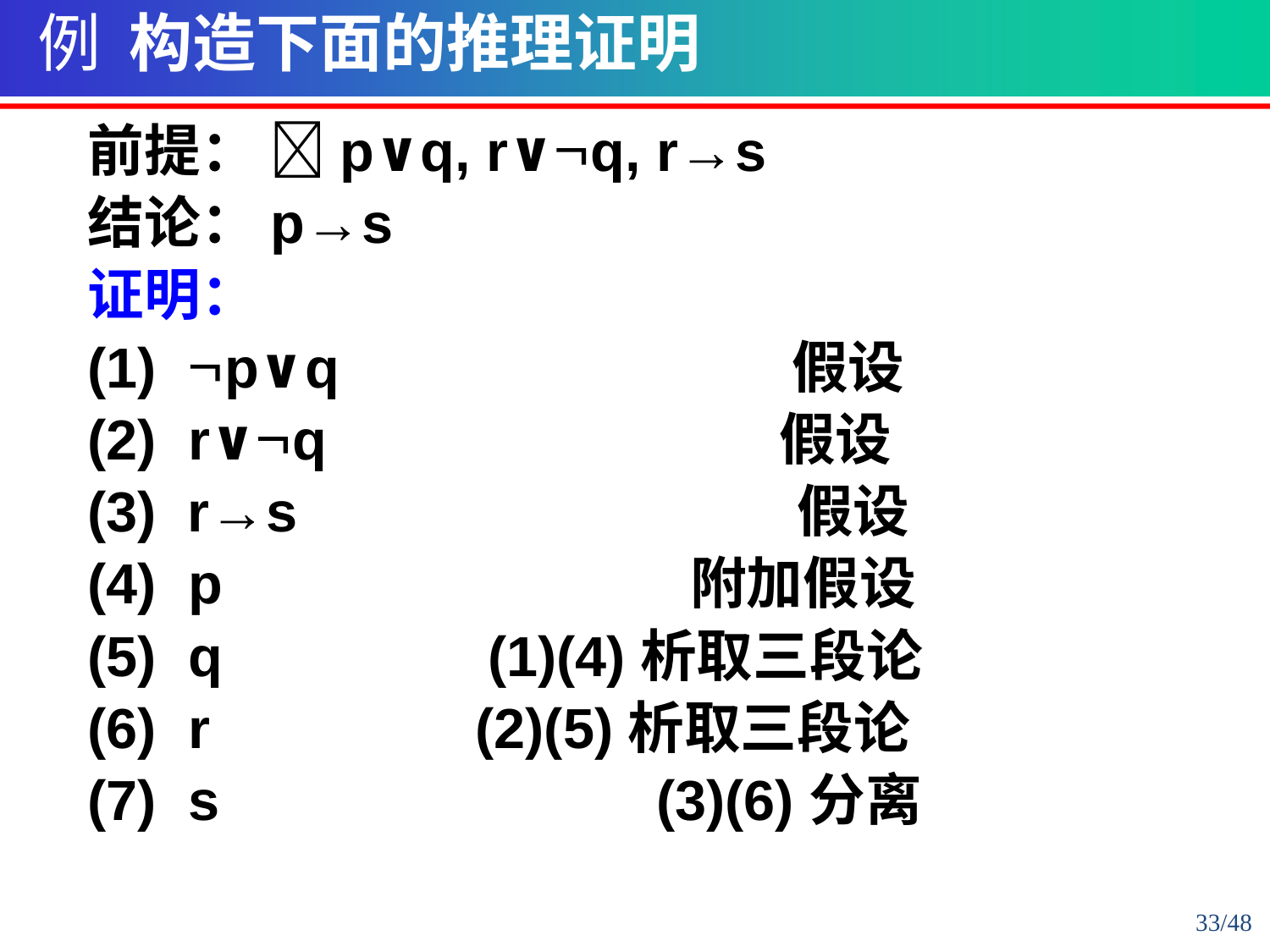

例  构造下面的推理证明
前提： ¬p∨q, r∨¬q, r→s
结论：p→s
证明：
 ¬p∨q                            假设
 r∨¬q                            假设
(3)  r→s                               假设
 p                             附加假设
 q                 (1)(4)析取三段论
 r                 (2)(5)析取三段论
 s                            (3)(6)分离
33/48